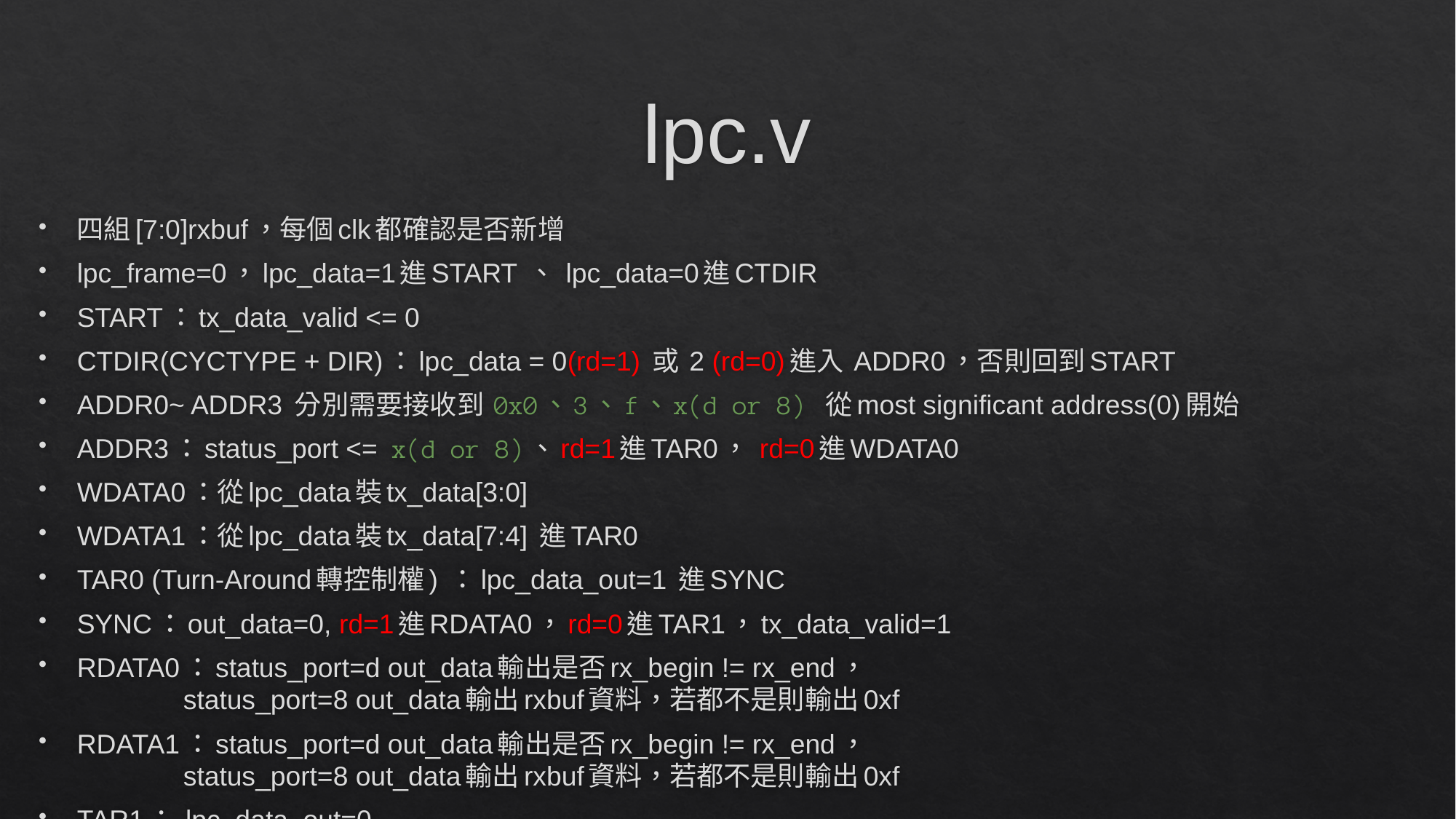

# lpc.v
四組[7:0]rxbuf，每個clk都確認是否新增
lpc_frame=0，lpc_data=1進START 、 lpc_data=0進CTDIR
START：tx_data_valid <= 0
CTDIR(CYCTYPE + DIR)：lpc_data = 0(rd=1) 或 2 (rd=0)進入 ADDR0，否則回到START
ADDR0~ ADDR3 分別需要接收到 0x0、3、f、x(d or 8) 從most significant address(0)開始
ADDR3：status_port <= x(d or 8)、rd=1進TAR0， rd=0進WDATA0
WDATA0：從lpc_data裝tx_data[3:0]
WDATA1：從lpc_data裝tx_data[7:4] 進TAR0
TAR0 (Turn-Around轉控制權) ：lpc_data_out=1 進SYNC
SYNC：out_data=0, rd=1進RDATA0，rd=0進TAR1，tx_data_valid=1
RDATA0：status_port=d out_data輸出是否rx_begin != rx_end，
                 status_port=8 out_data輸出rxbuf資料，若都不是則輸出0xf
RDATA1：status_port=d out_data輸出是否rx_begin != rx_end，
                 status_port=8 out_data輸出rxbuf資料，若都不是則輸出0xf
TAR1： lpc_data_out=0